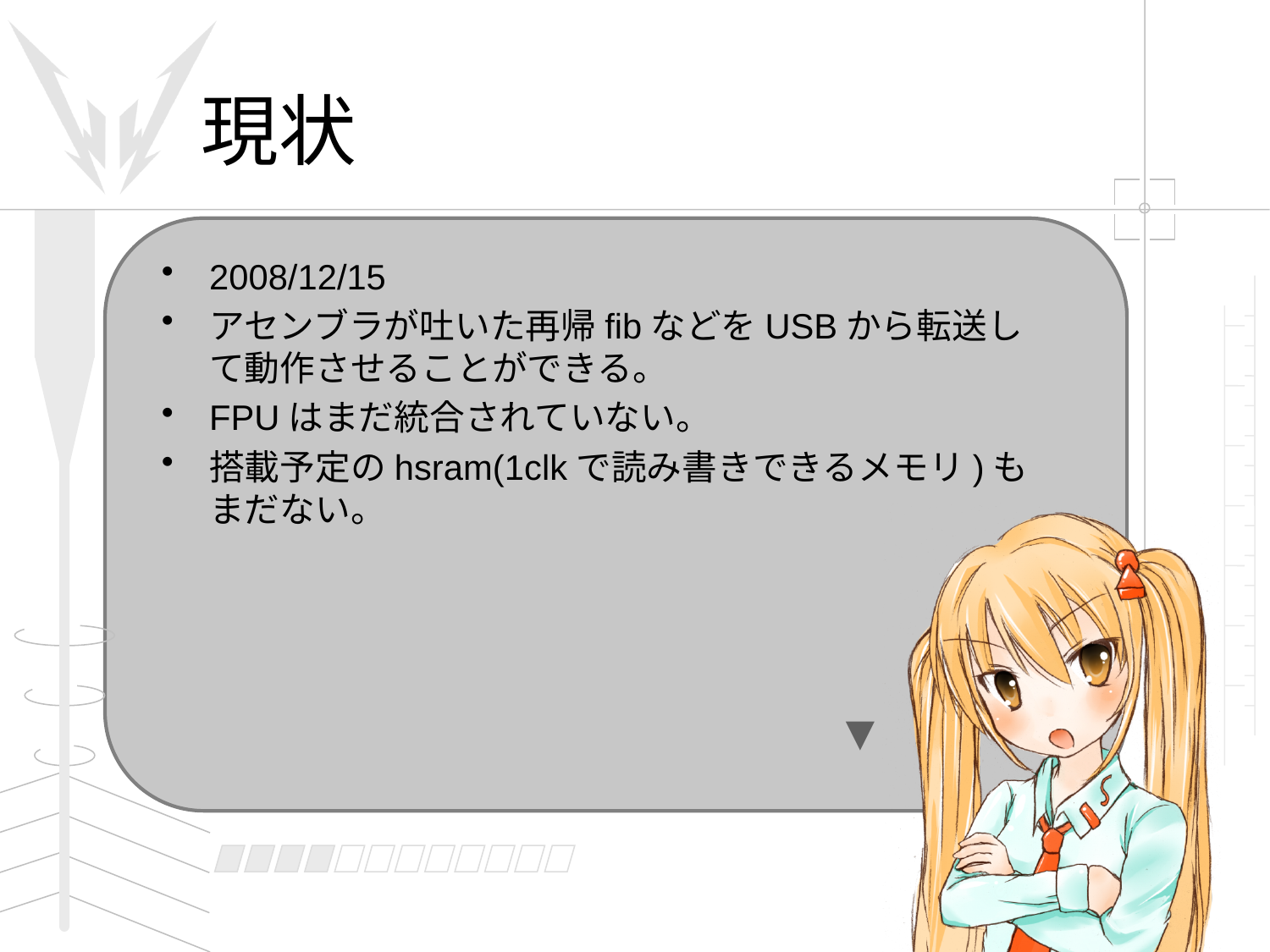

# 現状
2008/12/15
アセンブラが吐いた再帰fibなどをUSBから転送して動作させることができる。
FPUはまだ統合されていない。
搭載予定のhsram(1clkで読み書きできるメモリ)もまだない。